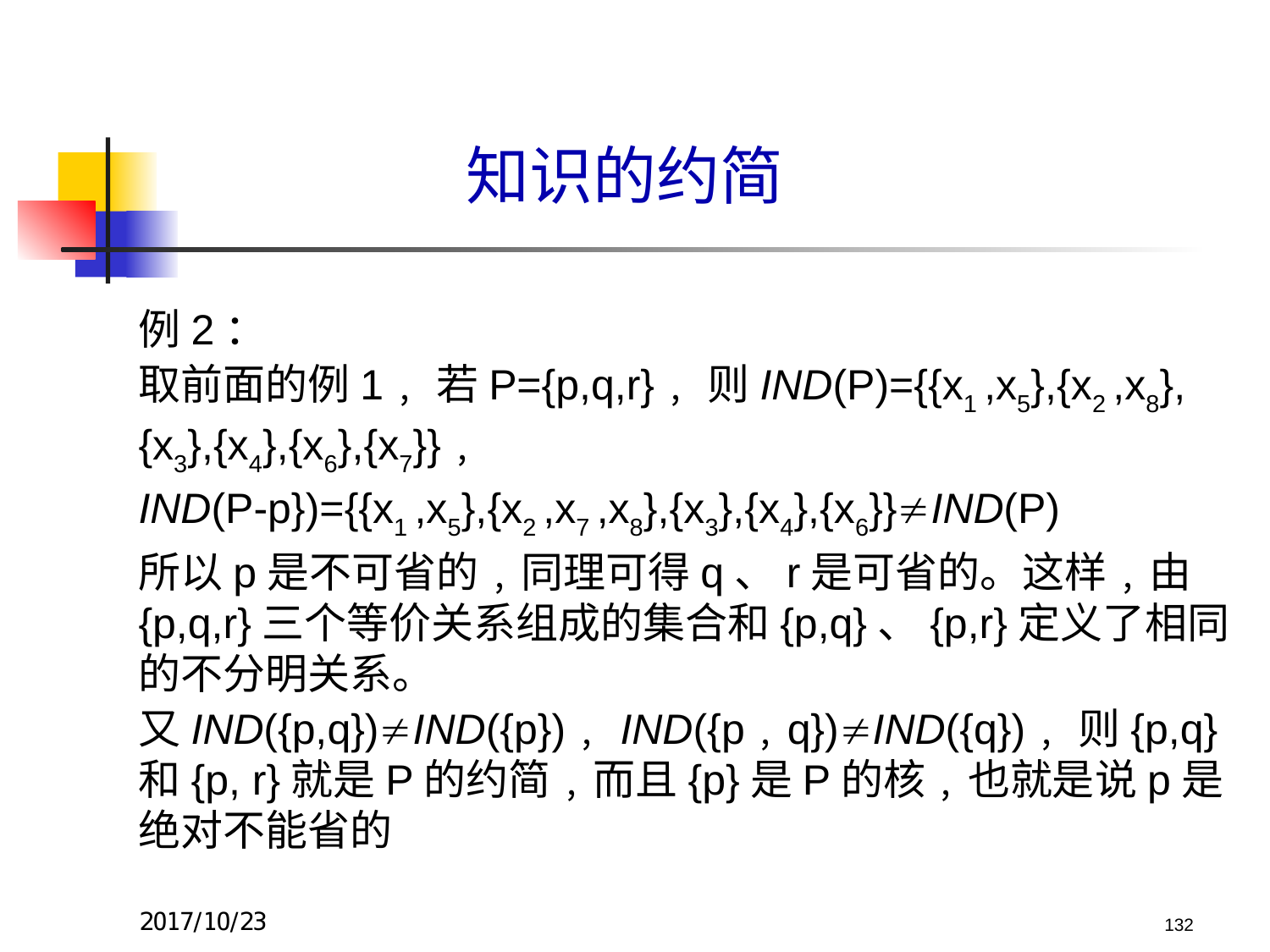

# 知识的约简
	例2：
	取前面的例1﹐若P={p,q,r}﹐则IND(P)={{x1 ,x5},{x2 ,x8},{x3},{x4},{x6},{x7}}﹐
	IND(P-p})={{x1 ,x5},{x2 ,x7 ,x8},{x3},{x4},{x6}}≠IND(P)
	所以p是不可省的﹐同理可得q、r是可省的。这样﹐由{p,q,r}三个等价关系组成的集合和{p,q}、{p,r}定义了相同的不分明关系。
	又IND({p,q})≠IND({p})﹐ IND({p﹐q})≠IND({q})﹐则{p,q}和{p, r}就是P的约简﹐而且{p}是P的核﹐也就是说p是绝对不能省的
2017/10/23
132